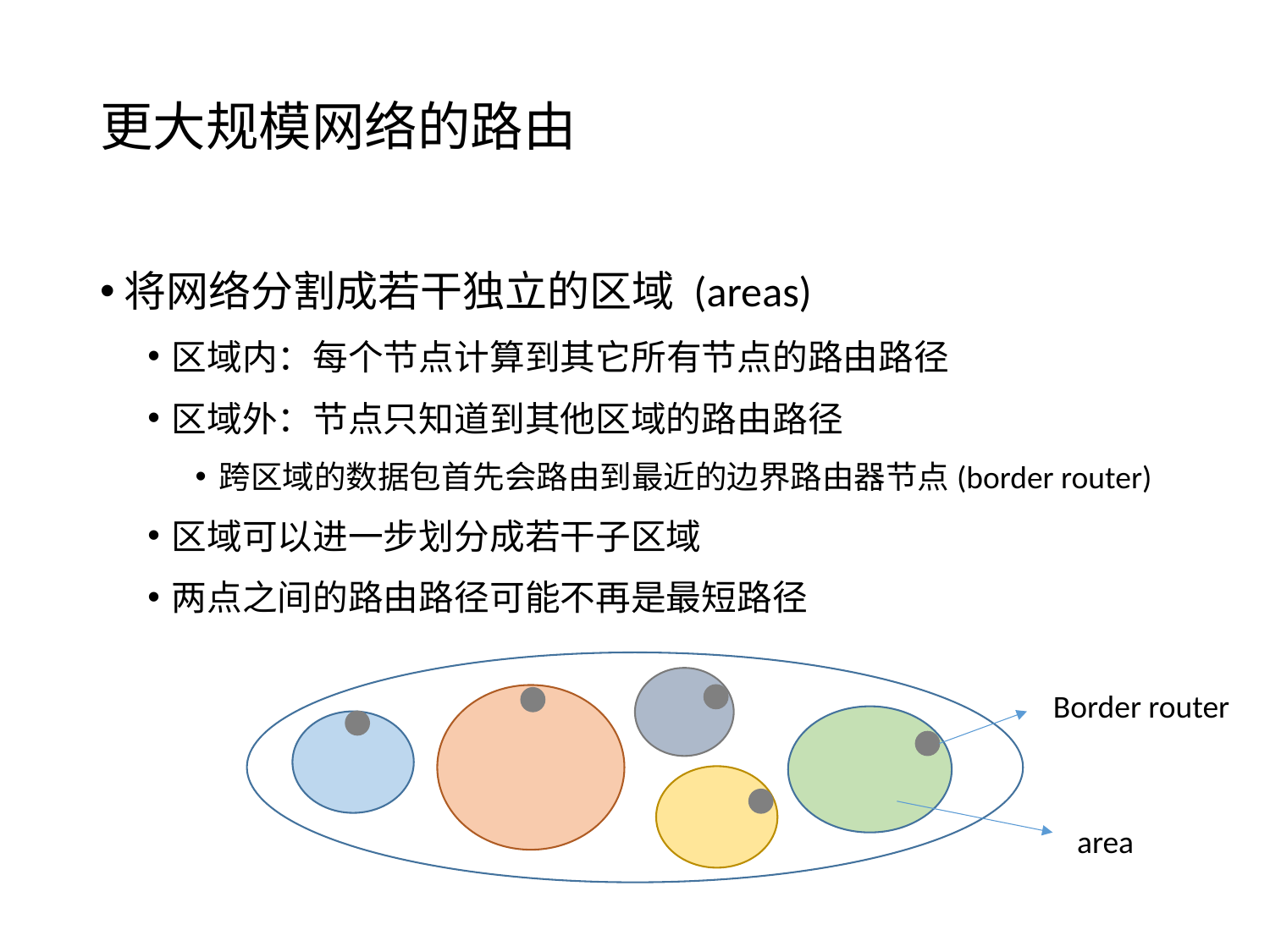

# 更大规模网络的路由
将网络分割成若干独立的区域 (areas)
区域内：每个节点计算到其它所有节点的路由路径
区域外：节点只知道到其他区域的路由路径
跨区域的数据包首先会路由到最近的边界路由器节点(border router)
区域可以进一步划分成若干子区域
两点之间的路由路径可能不再是最短路径

Border router

area
26